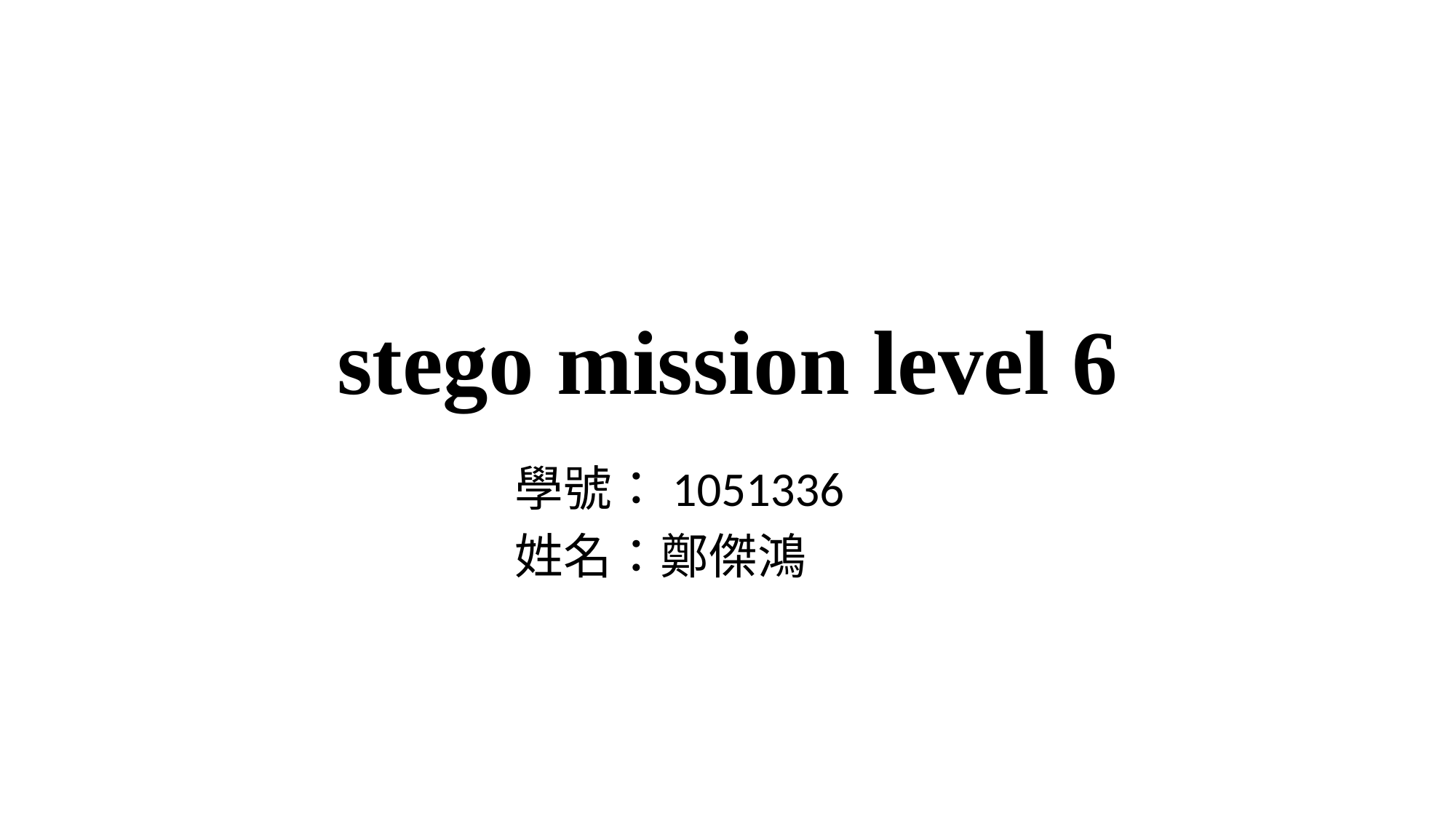

# stego mission level 6
                              學號：1051336
                              姓名：鄭傑鴻